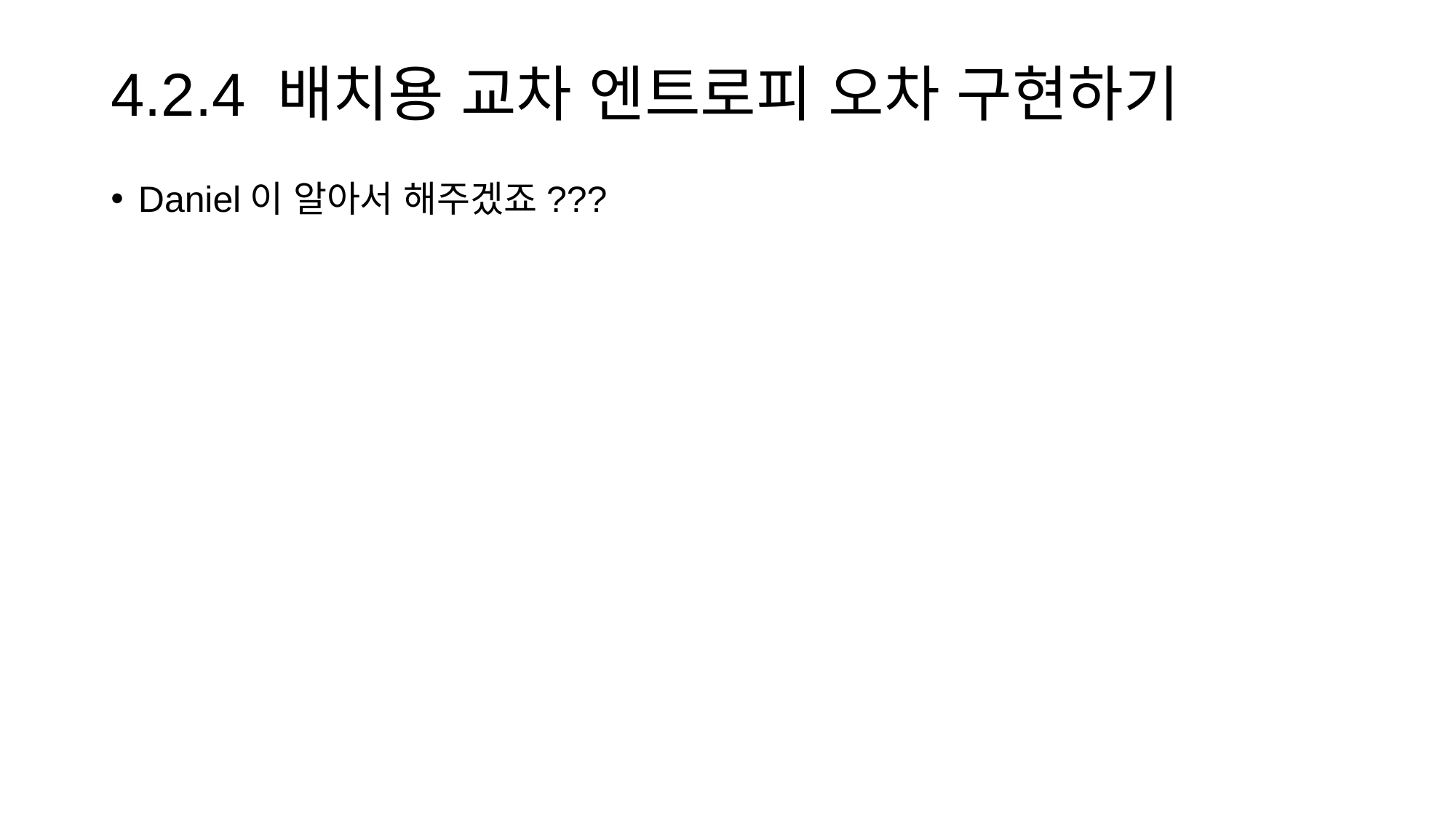

# 4.2.4 배치용 교차 엔트로피 오차 구현하기
Daniel이 알아서 해주겠죠???